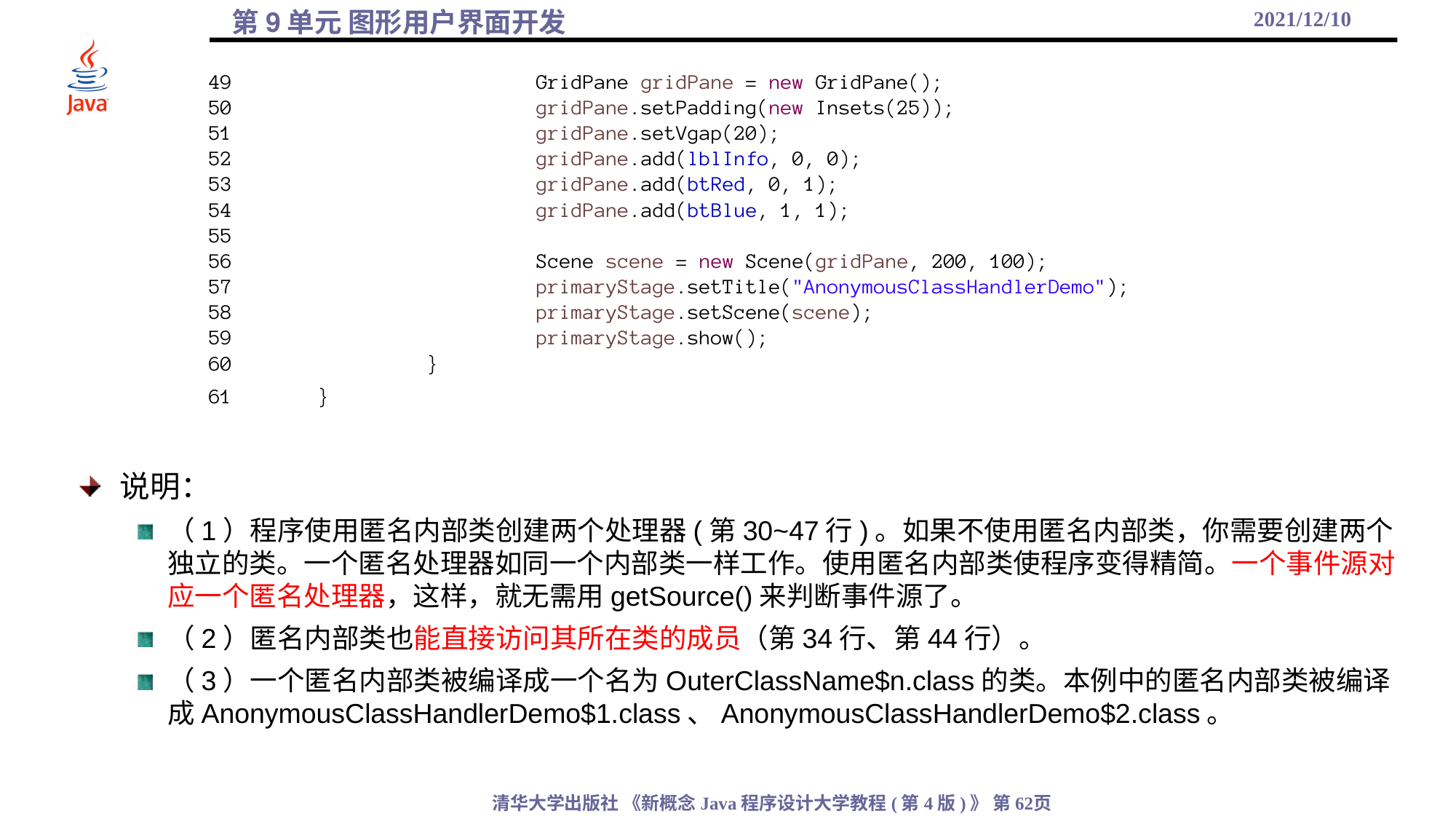

2021/12/10

49			GridPane gridPane = new GridPane();
50			gridPane.setPadding(new Insets(25));
51			gridPane.setVgap(20);
52			gridPane.add(lblInfo, 0, 0);
53			gridPane.add(btRed, 0, 1);
54			gridPane.add(btBlue, 1, 1);
55
56			Scene scene = new Scene(gridPane, 200, 100);
57			primaryStage.setTitle("AnonymousClassHandlerDemo");
58			primaryStage.setScene(scene);
59			primaryStage.show();
60		}
61	}
说明：
（1）程序使用匿名内部类创建两个处理器(第30~47行)。如果不使用匿名内部类，你需要创建两个独立的类。一个匿名处理器如同一个内部类一样工作。使用匿名内部类使程序变得精简。一个事件源对应一个匿名处理器，这样，就无需用getSource()来判断事件源了。
（2）匿名内部类也能直接访问其所在类的成员（第34行、第44行）。
（3）一个匿名内部类被编译成一个名为OuterClassName$n.class的类。本例中的匿名内部类被编译成AnonymousClassHandlerDemo$1.class、AnonymousClassHandlerDemo$2.class。